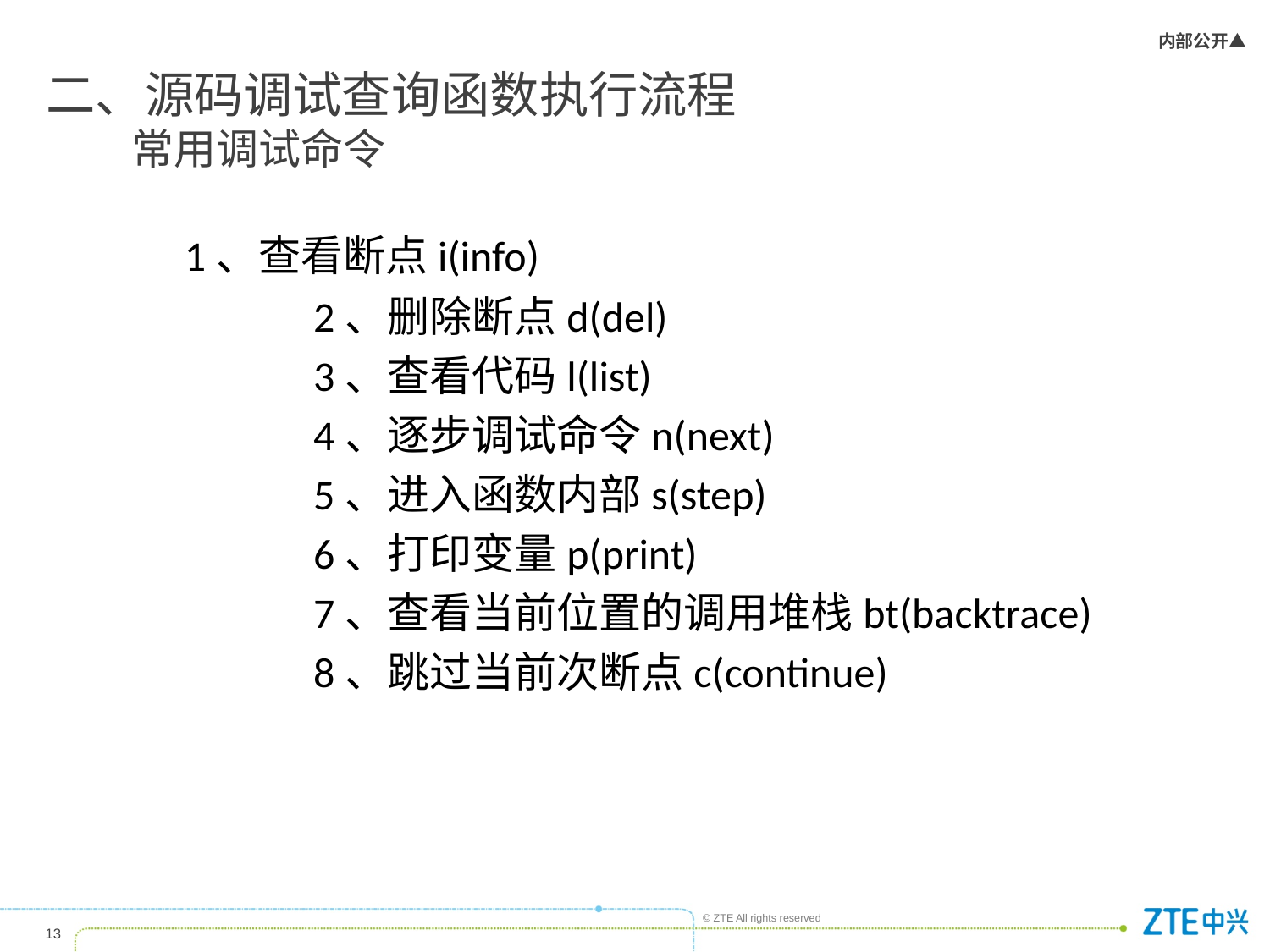

# 二、源码调试查询函数执行流程 常用调试命令
            1、查看断点i(info)
		 2、删除断点d(del)
		 3、查看代码l(list)
		 4、逐步调试命令n(next)
		 5、进入函数内部s(step)
		 6、打印变量p(print)
		 7、查看当前位置的调用堆栈bt(backtrace)
		 8、跳过当前次断点c(continue)